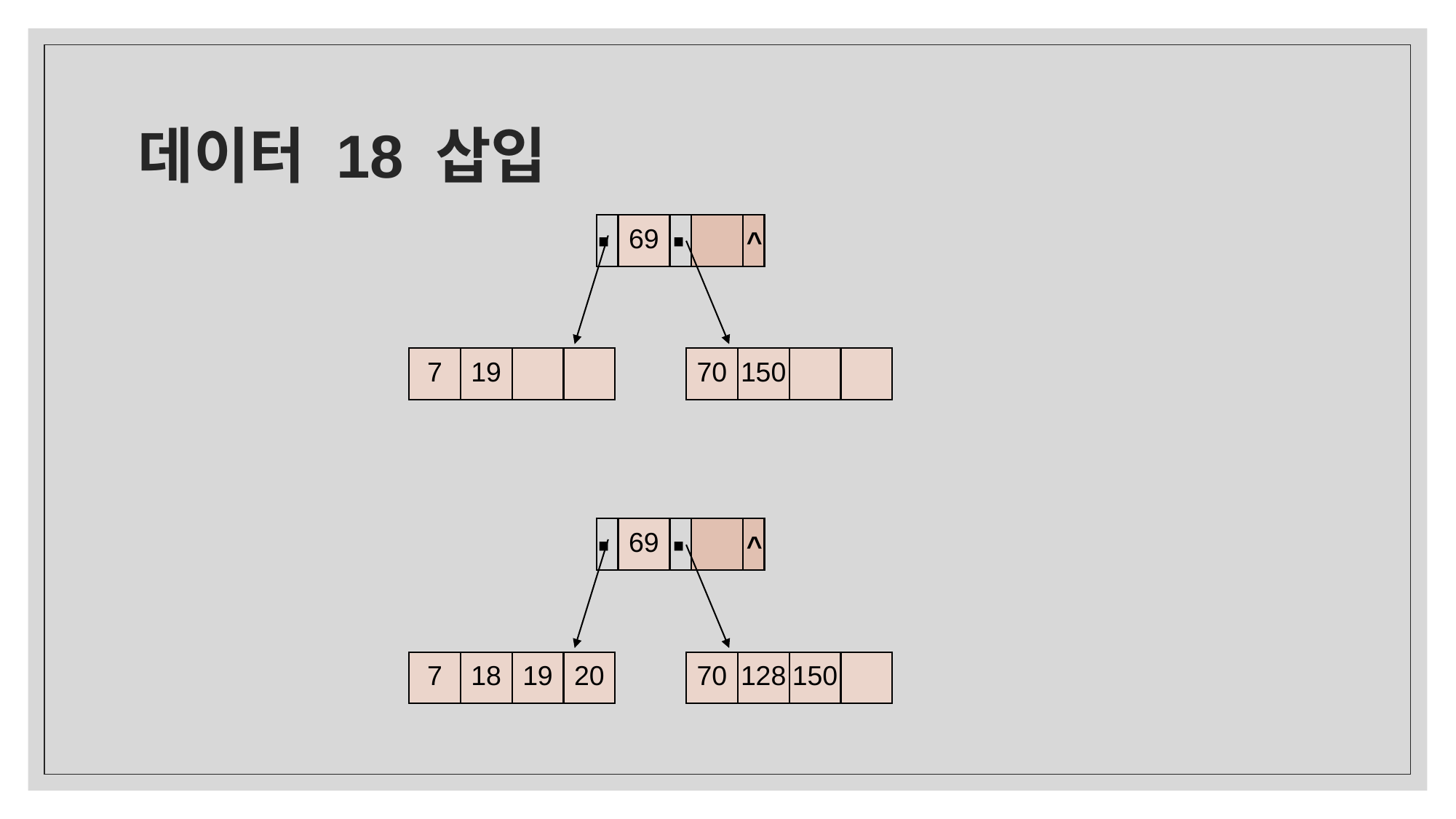

# 데이터 18 삽입
·
·

69

^

7
19

70
150

·
·

69

^

7
18
19
20
70
128
150